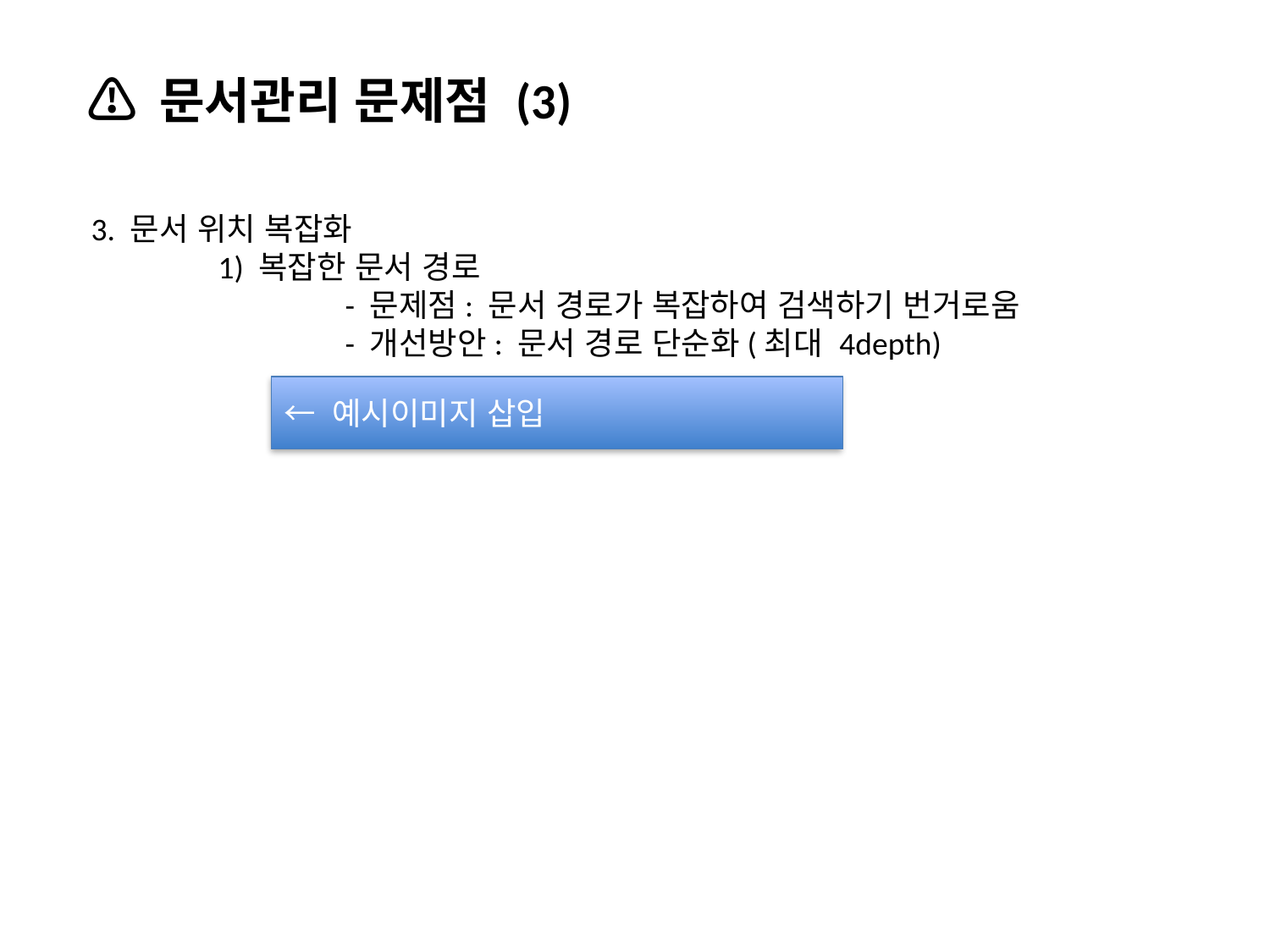

⚠️ 문서관리 문제점 (3)
3. 문서 위치 복잡화
	1) 복잡한 문서 경로
		- 문제점: 문서 경로가 복잡하여 검색하기 번거로움
		- 개선방안: 문서 경로 단순화(최대 4depth)

← 예시이미지 삽입